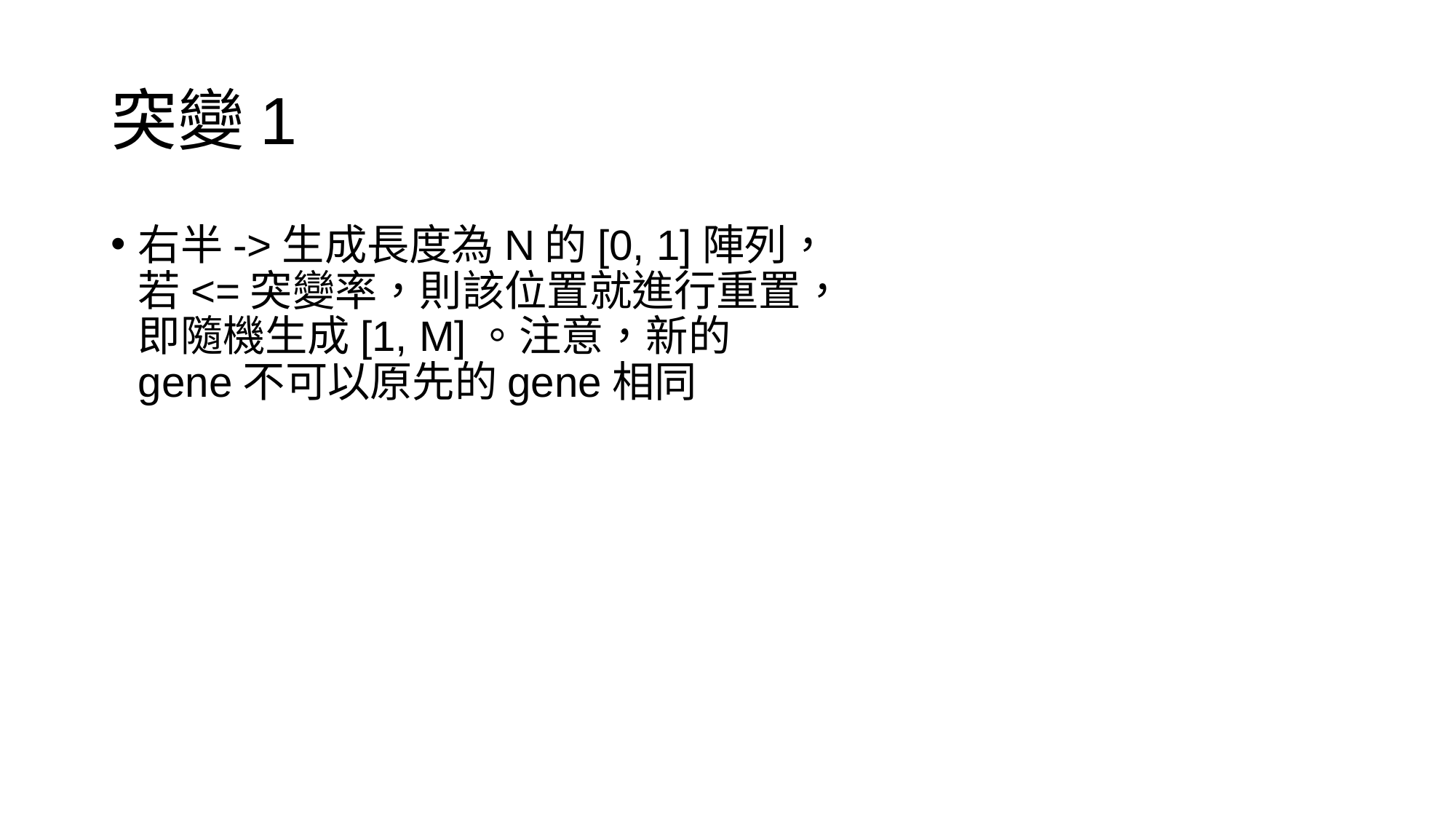

# 突變1
右半->生成長度為N的[0, 1]陣列，若<=突變率，則該位置就進行重置，即隨機生成[1, M]。注意，新的gene不可以原先的gene相同